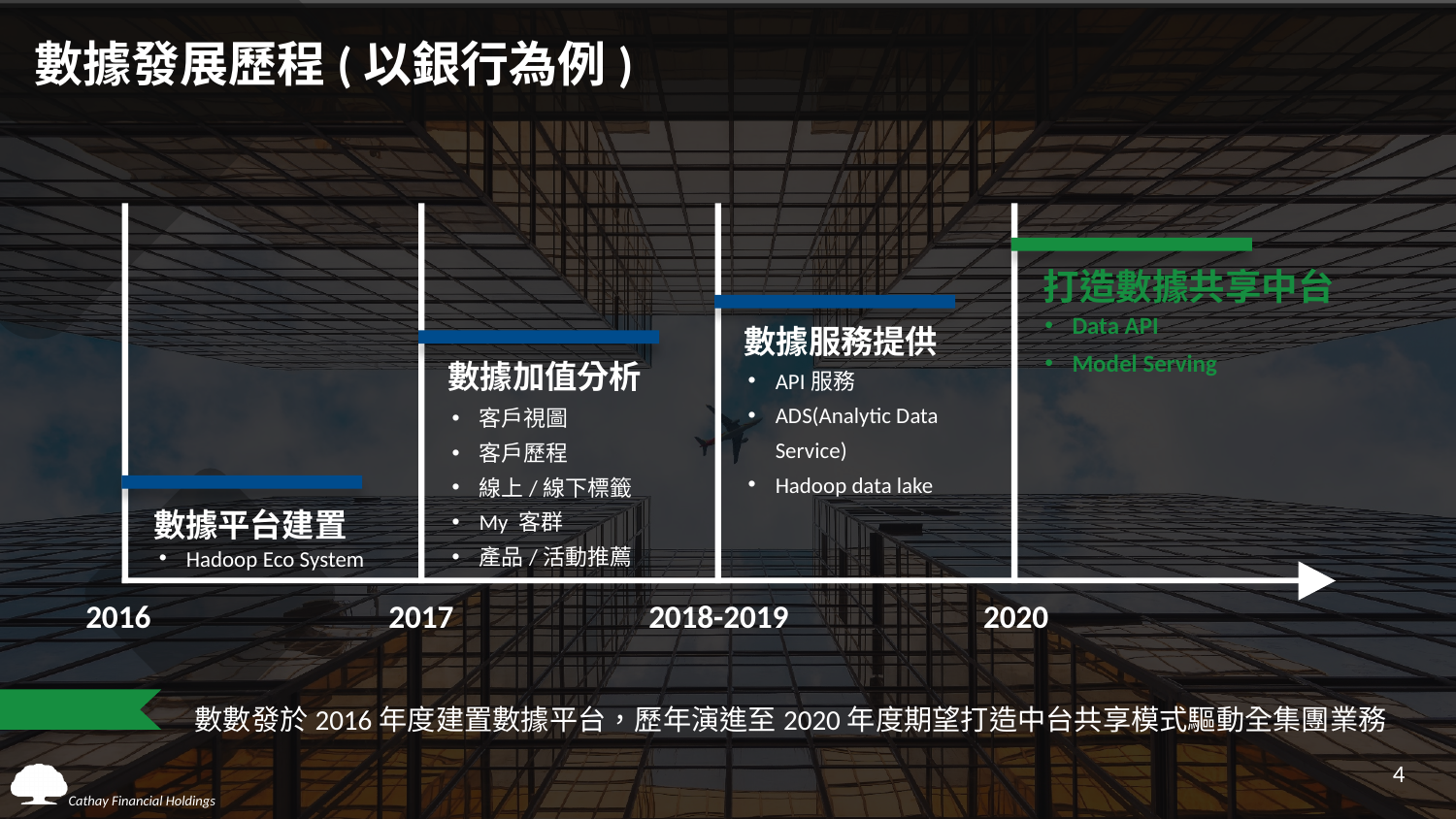

數據發展歷程(以銀行為例)

打造數據共享中台
Data API
Model Serving

數據服務提供
API服務
ADS(Analytic Data Service)
Hadoop data lake

數據加值分析
客戶視圖
客戶歷程
線上/線下標籤
My 客群
產品/活動推薦

數據平台建置
Hadoop Eco System
2016
2017
2018-2019
2020
數數發於2016年度建置數據平台，歷年演進至2020年度期望打造中台共享模式驅動全集團業務

4